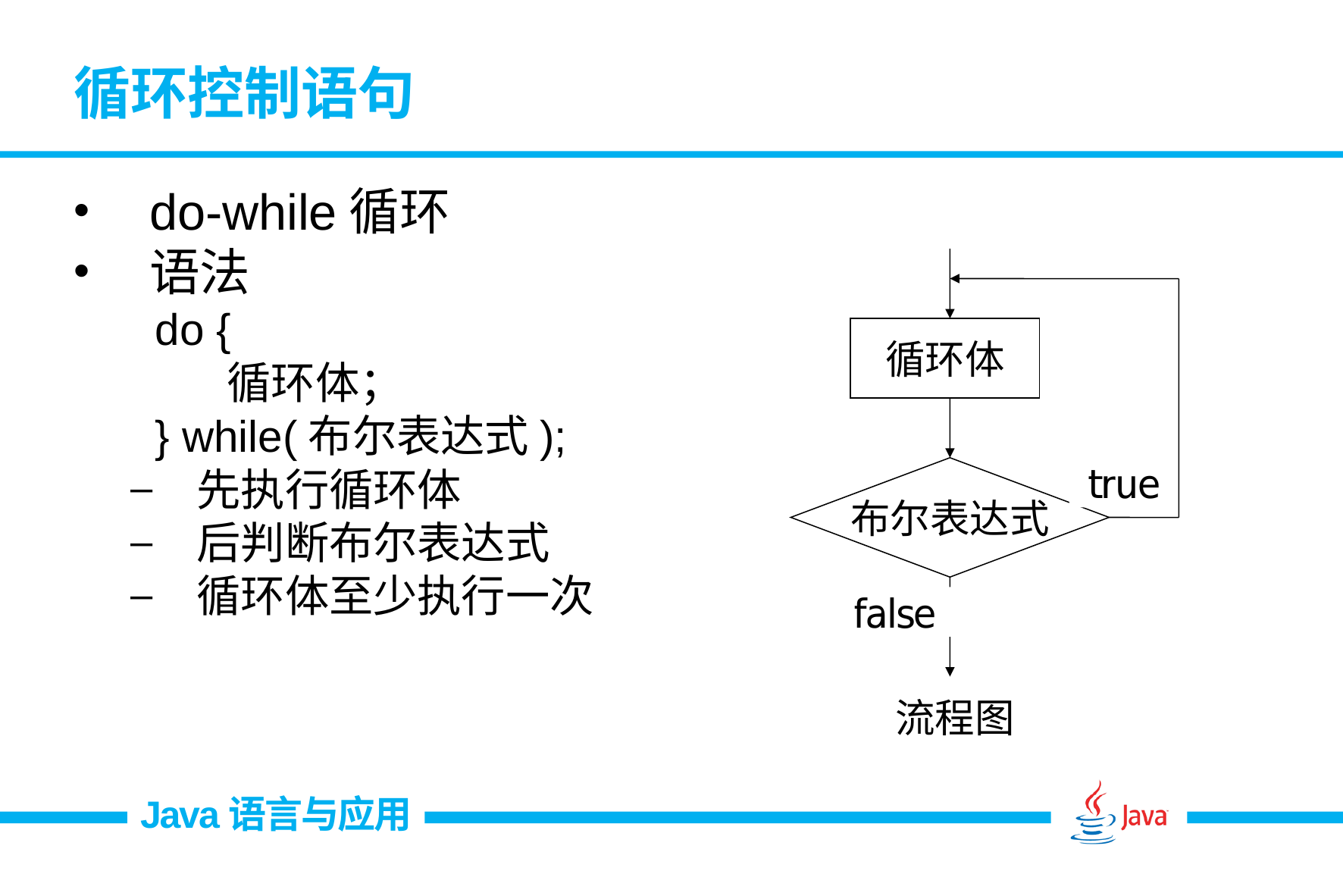

# 循环控制语句
do-while循环
语法
  do {
	  循环体；
  } while(布尔表达式);
先执行循环体
后判断布尔表达式
循环体至少执行一次

循环体

布尔表达式
true

false
流程图